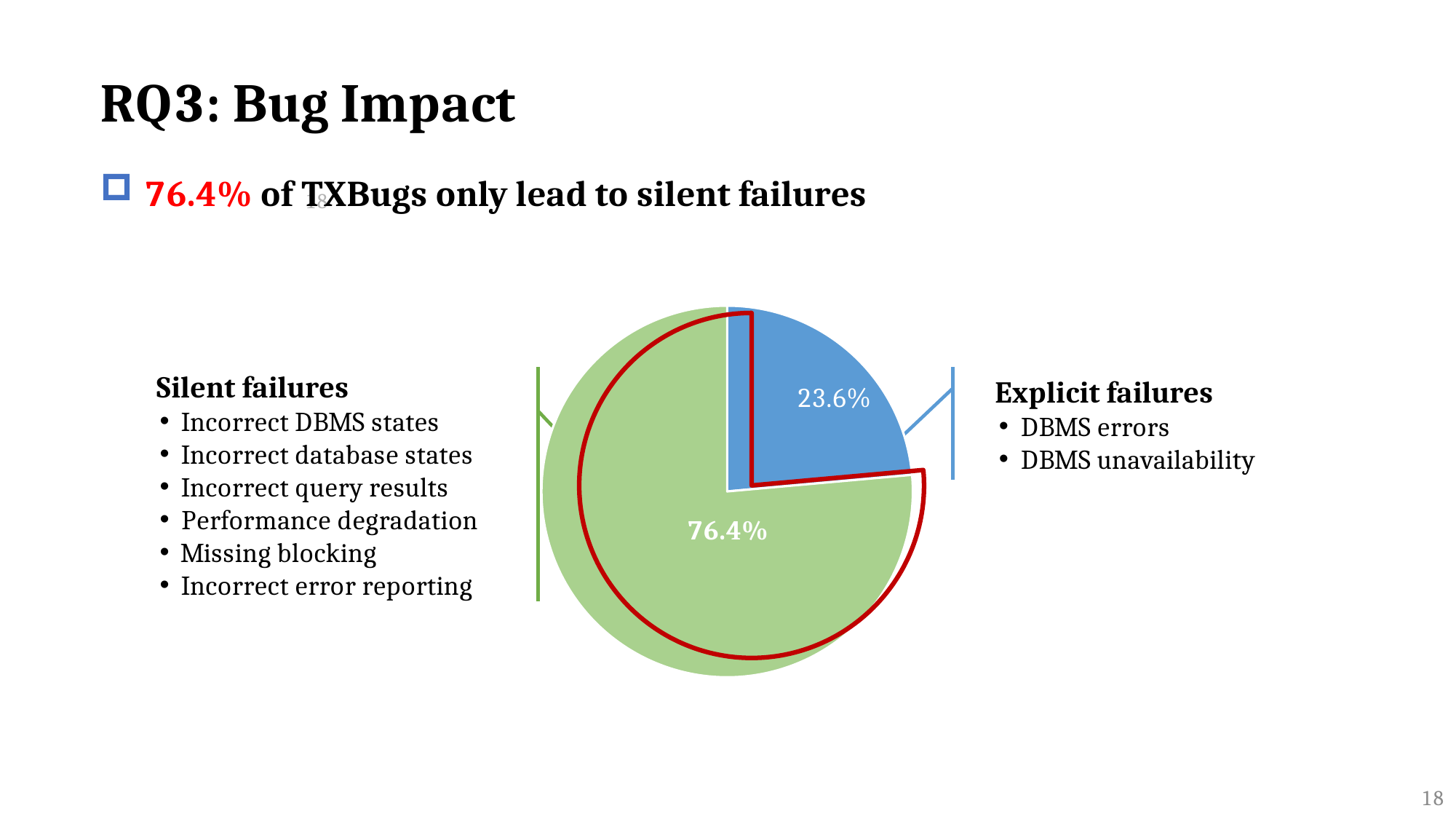

# RQ3: Bug Impact
76.4% of TXBugs only lead to silent failures
18

### Chart

| Category | 事务缺陷数量 |
|---|---|
| 显式事务缺陷 | 33.0 |
| 静默事务缺陷 | 107.0 |

### Chart

| Category | 事务缺陷数量 |
|---|---|
| 显式事务缺陷 | 33.0 |
| 静默事务缺陷 | 107.0 |
Silent failures
Incorrect DBMS states
Incorrect database states
Incorrect query results
Performance degradation
Missing blocking
Incorrect error reporting
Explicit failures
DBMS errors
DBMS unavailability
76.4%
18